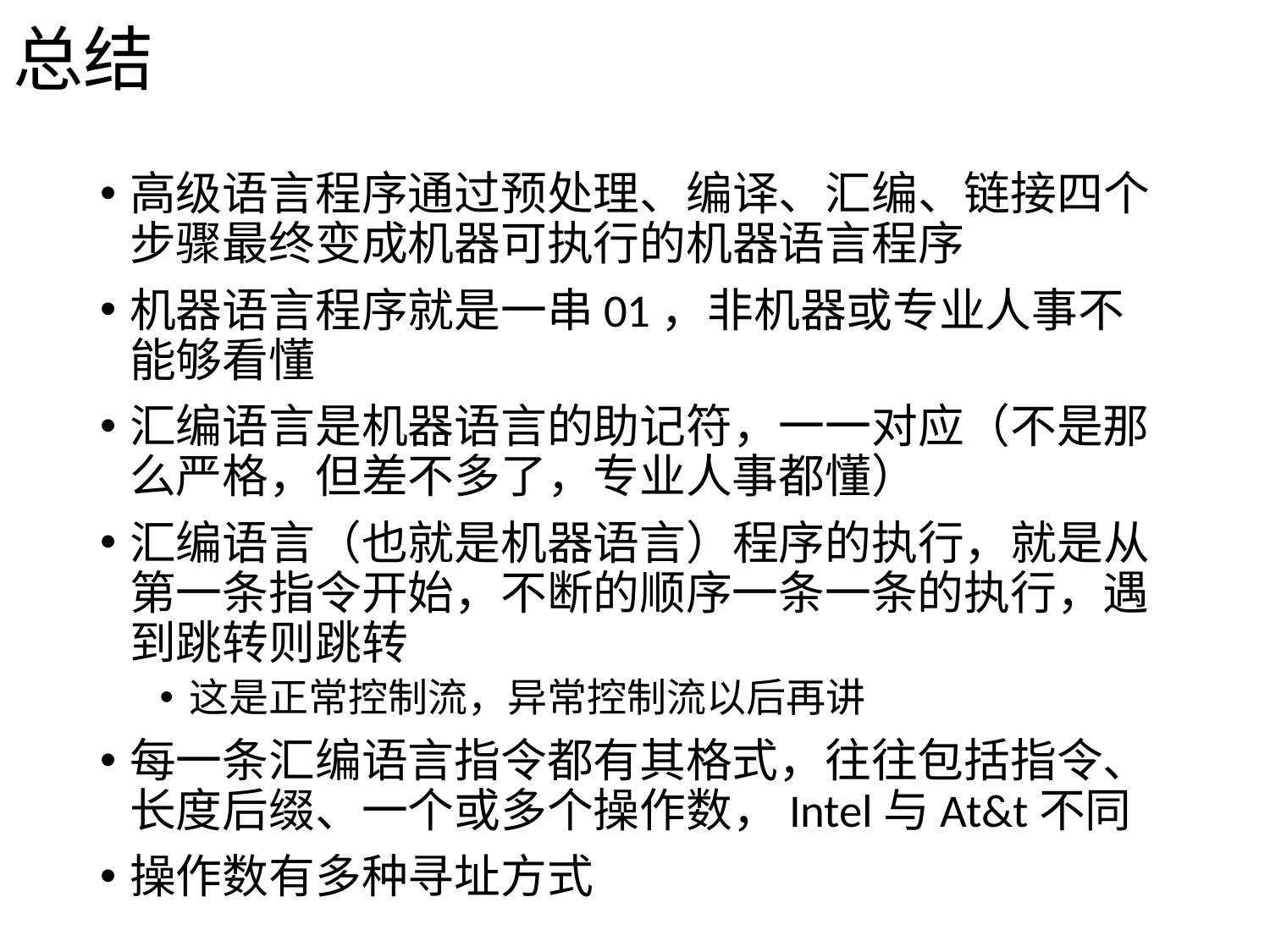

# 总结
高级语言程序通过预处理、编译、汇编、链接四个步骤最终变成机器可执行的机器语言程序
机器语言程序就是一串01，非机器或专业人事不能够看懂
汇编语言是机器语言的助记符，一一对应（不是那么严格，但差不多了，专业人事都懂）
汇编语言（也就是机器语言）程序的执行，就是从第一条指令开始，不断的顺序一条一条的执行，遇到跳转则跳转
这是正常控制流，异常控制流以后再讲
每一条汇编语言指令都有其格式，往往包括指令、长度后缀、一个或多个操作数，Intel与At&t不同
操作数有多种寻址方式